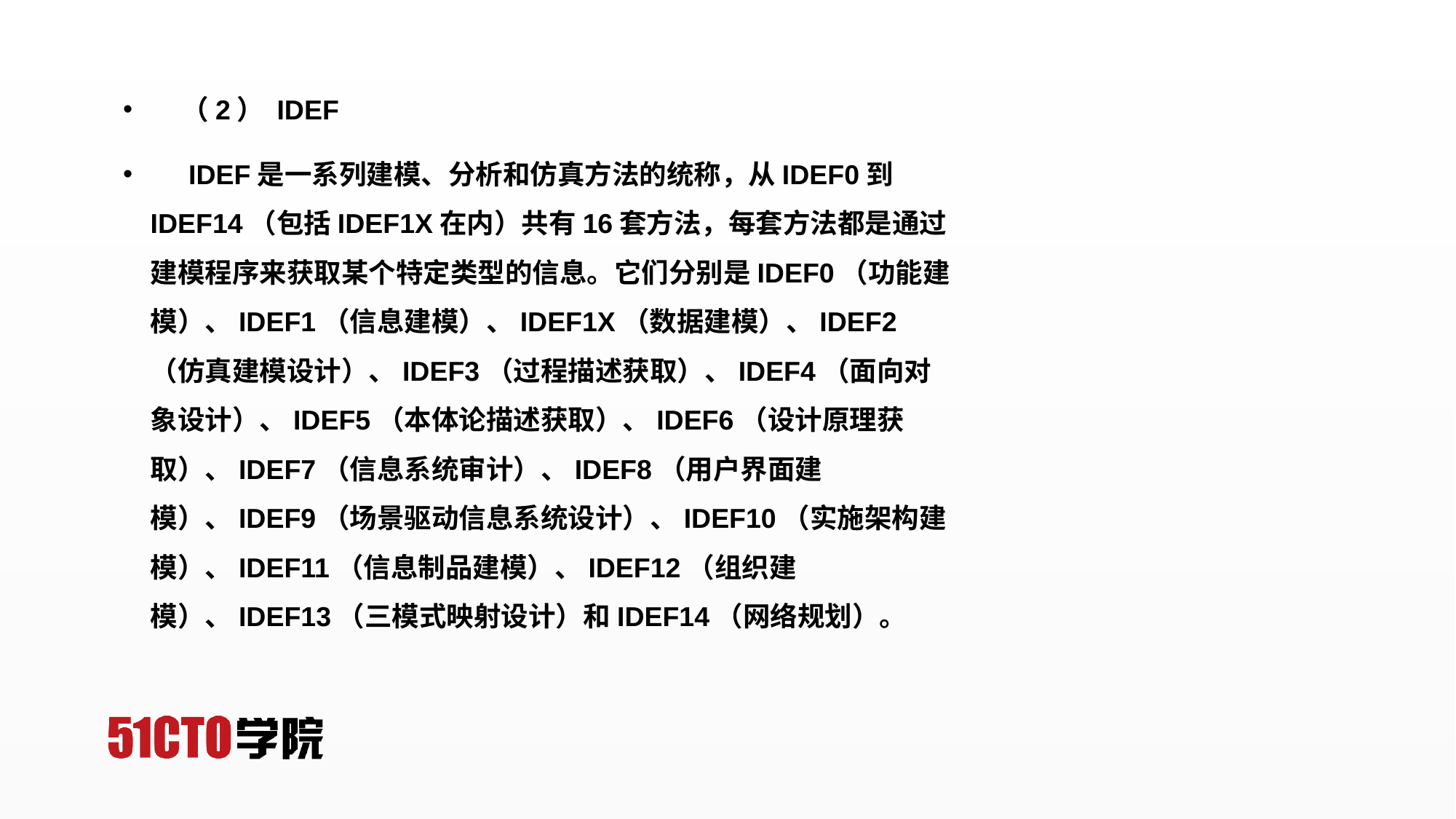

（2） IDEF
     IDEF是一系列建模、分析和仿真方法的统称，从IDEF0到IDEF14（包括IDEF1X在内）共有16套方法，每套方法都是通过建模程序来获取某个特定类型的信息。它们分别是IDEF0（功能建模）、IDEF1（信息建模）、IDEF1X（数据建模）、IDEF2（仿真建模设计）、IDEF3（过程描述获取）、IDEF4（面向对象设计）、IDEF5（本体论描述获取）、IDEF6（设计原理获取）、IDEF7（信息系统审计）、IDEF8（用户界面建模）、IDEF9（场景驱动信息系统设计）、IDEF10（实施架构建模）、IDEF11（信息制品建模）、IDEF12（组织建模）、IDEF13（三模式映射设计）和IDEF14（网络规划）。